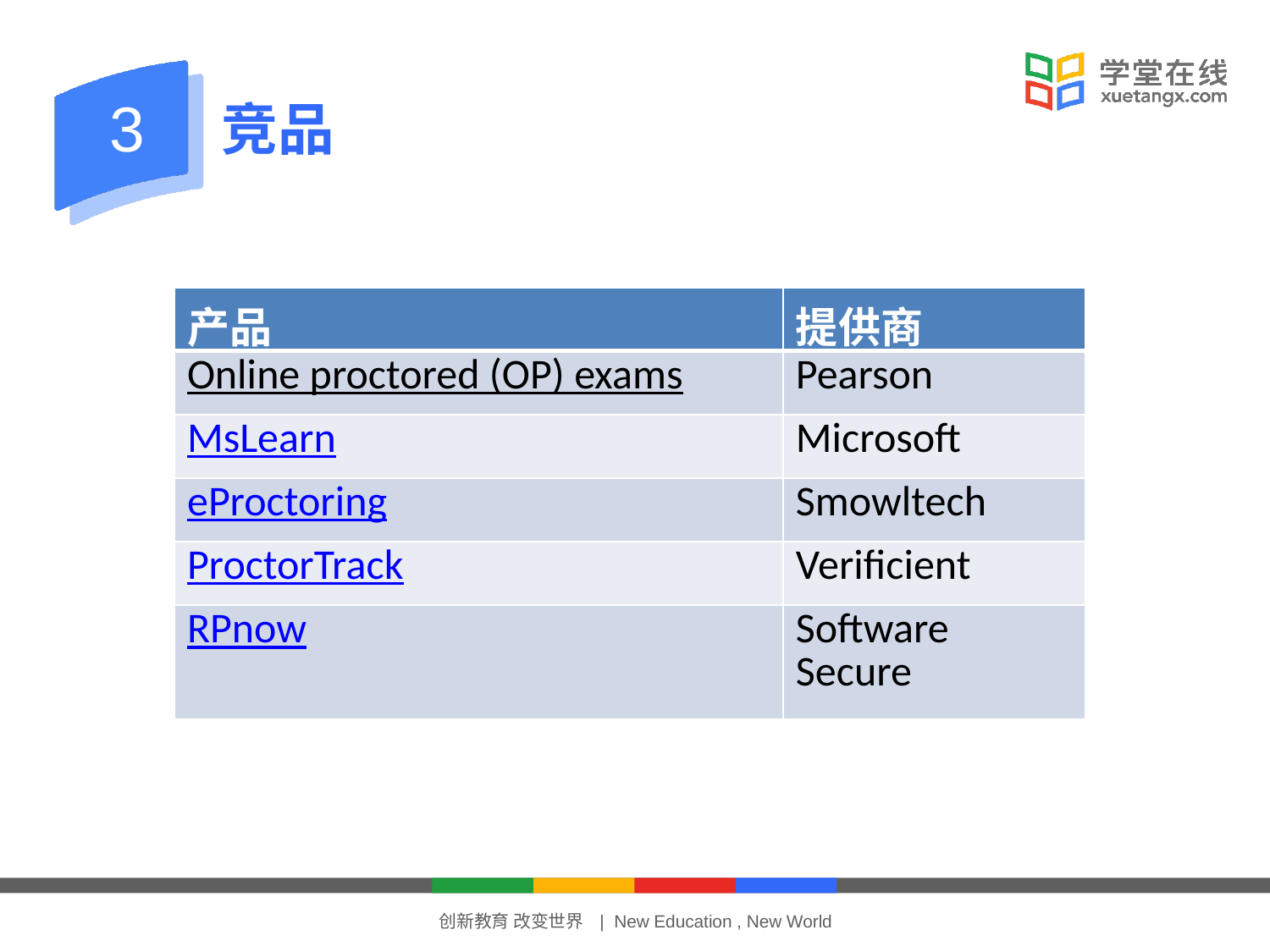

3
竞品
| 产品 | 提供商 |
| --- | --- |
| Online proctored (OP) exams | Pearson |
| MsLearn | Microsoft |
| eProctoring | Smowltech |
| ProctorTrack | Verificient |
| RPnow | Software Secure |